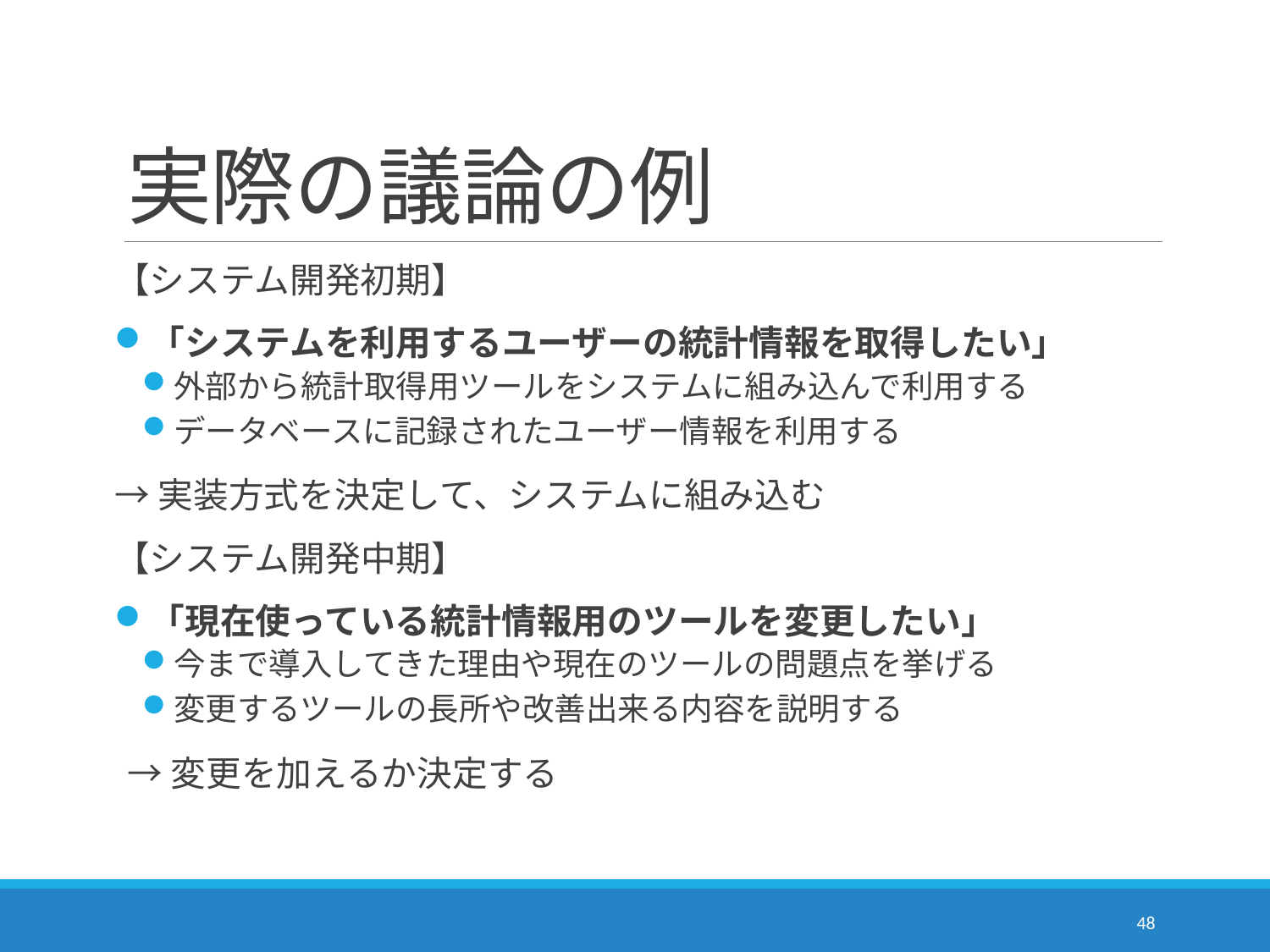

# 実際の議論の例
【システム開発初期】
「システムを利用するユーザーの統計情報を取得したい」
外部から統計取得用ツールをシステムに組み込んで利用する
データベースに記録されたユーザー情報を利用する
→実装方式を決定して、システムに組み込む
【システム開発中期】
「現在使っている統計情報用のツールを変更したい」
今まで導入してきた理由や現在のツールの問題点を挙げる
変更するツールの長所や改善出来る内容を説明する
→変更を加えるか決定する

48